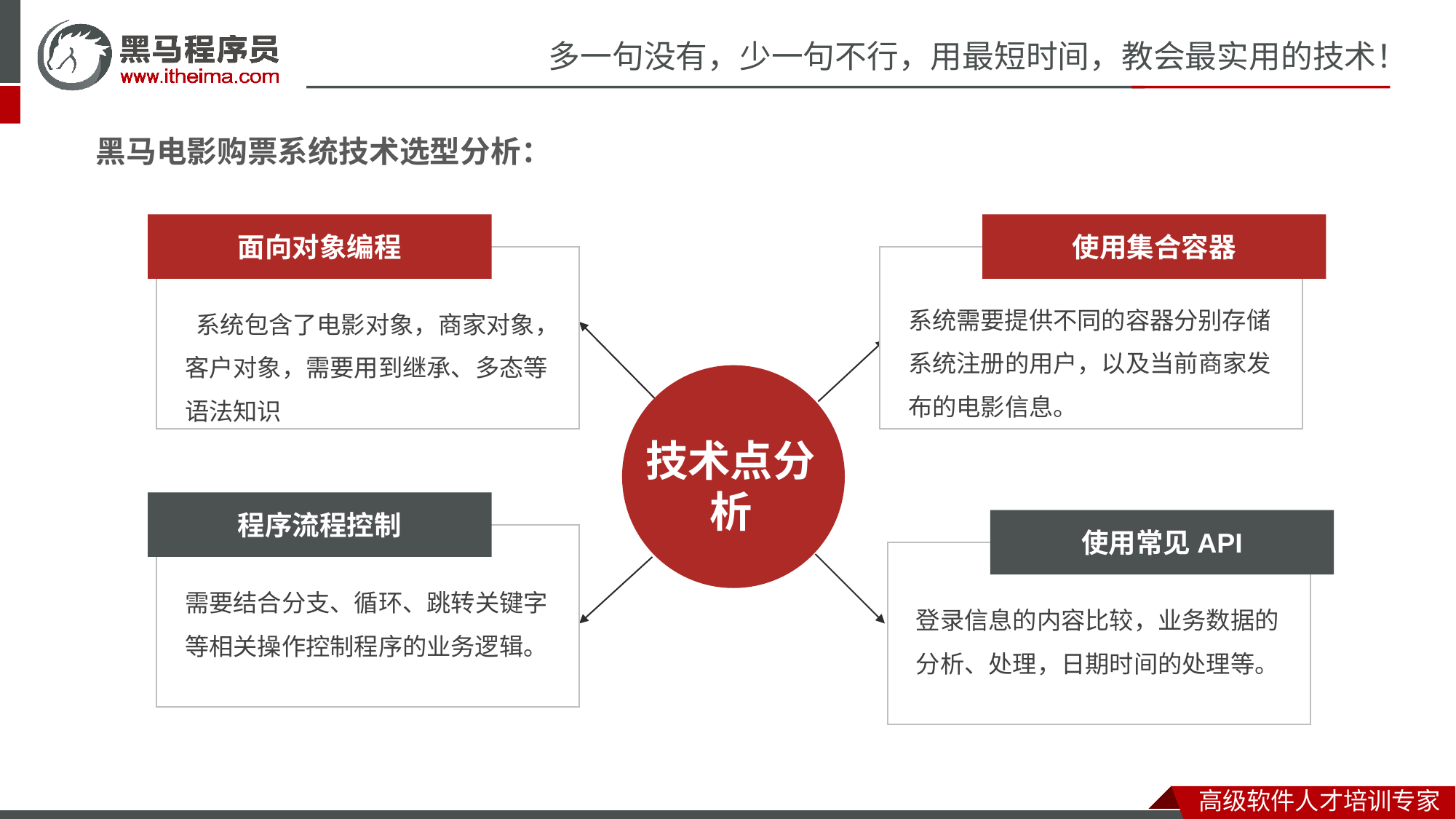

# 黑马电影购票系统技术选型分析：
面向对象编程
使用集合容器

系统需要提供不同的容器分别存储系统注册的用户，以及当前商家发布的电影信息。
 系统包含了电影对象，商家对象，客户对象，需要用到继承、多态等语法知识

技术点分析
程序流程控制
使用常见API

需要结合分支、循环、跳转关键字等相关操作控制程序的业务逻辑。
登录信息的内容比较，业务数据的分析、处理，日期时间的处理等。